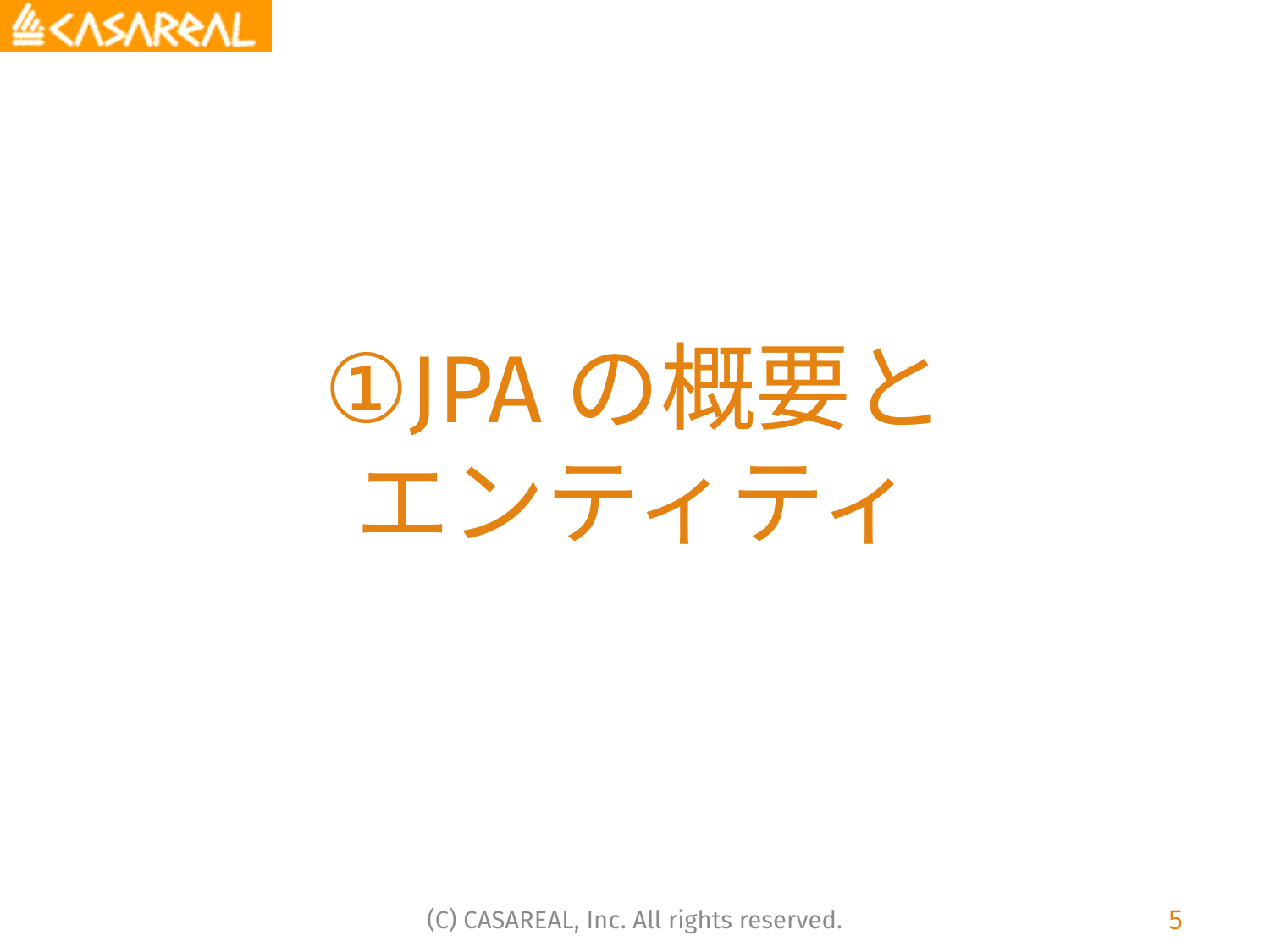

# ①JPAの概要と エンティティ
(C) CASAREAL, Inc. All rights reserved.
5